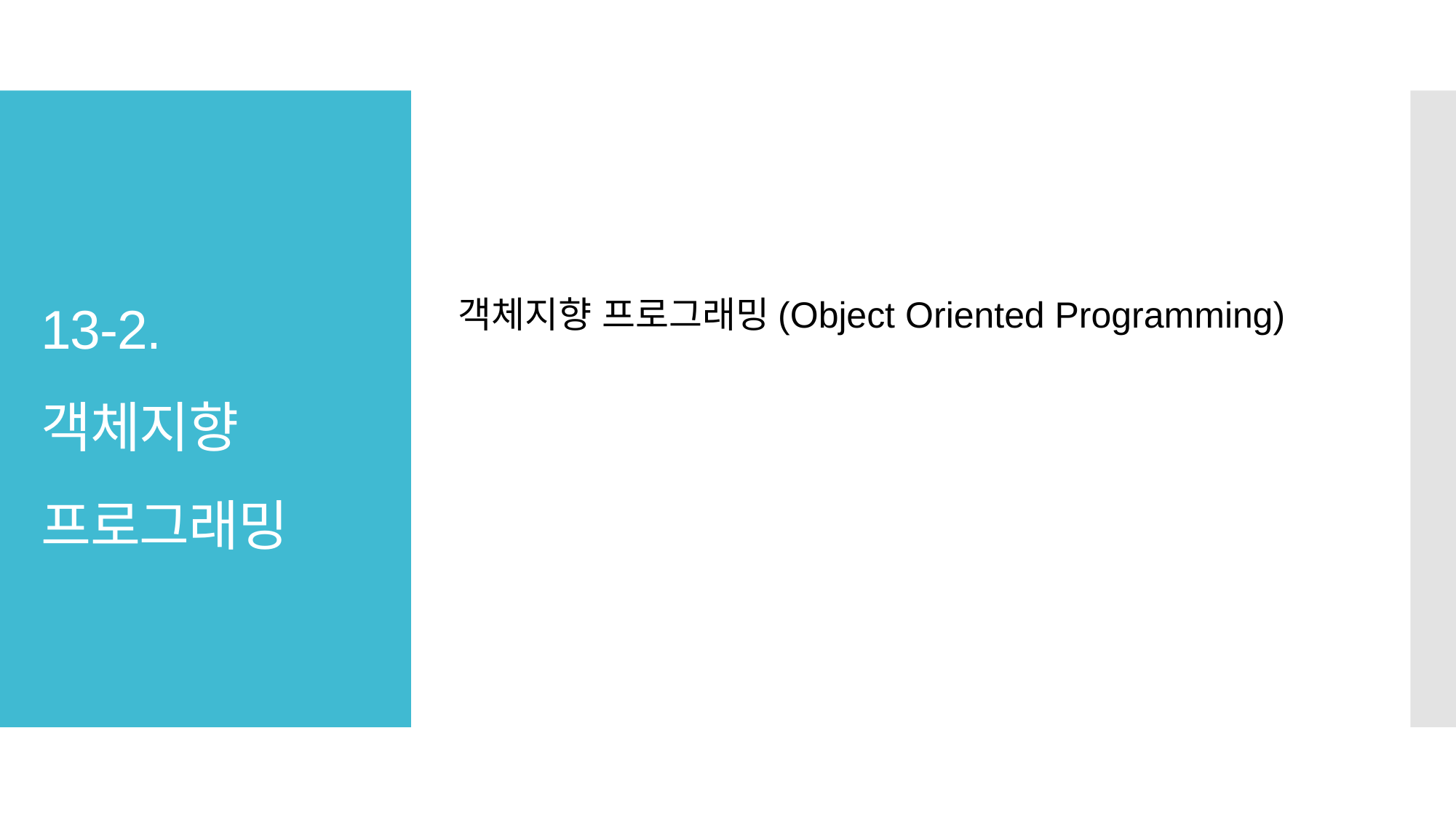

# 13-2. 객체지향 프로그래밍
객체지향 프로그래밍(Object Oriented Programming)